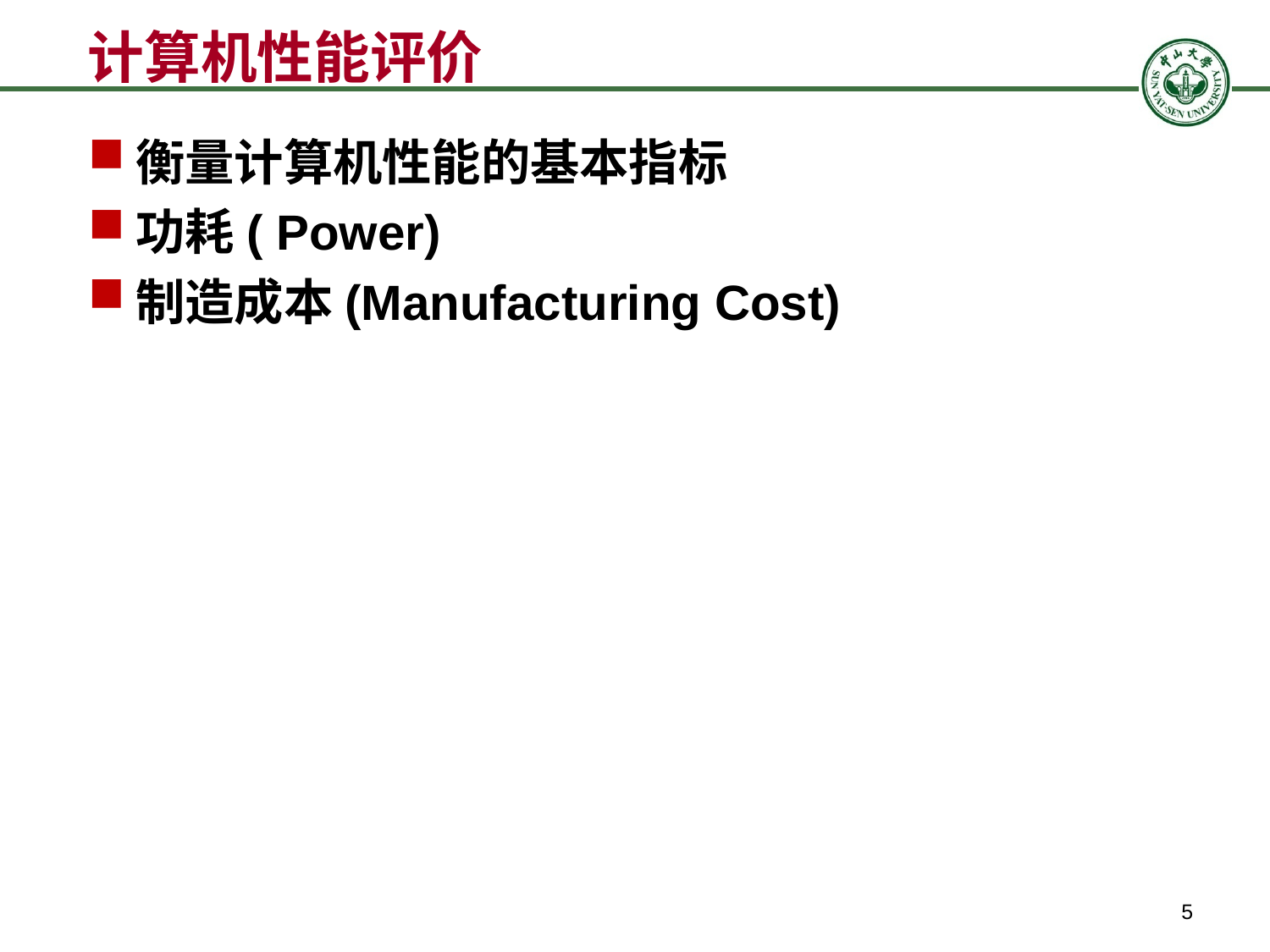

# 计算机性能评价
衡量计算机性能的基本指标
功耗( Power)
制造成本(Manufacturing Cost)